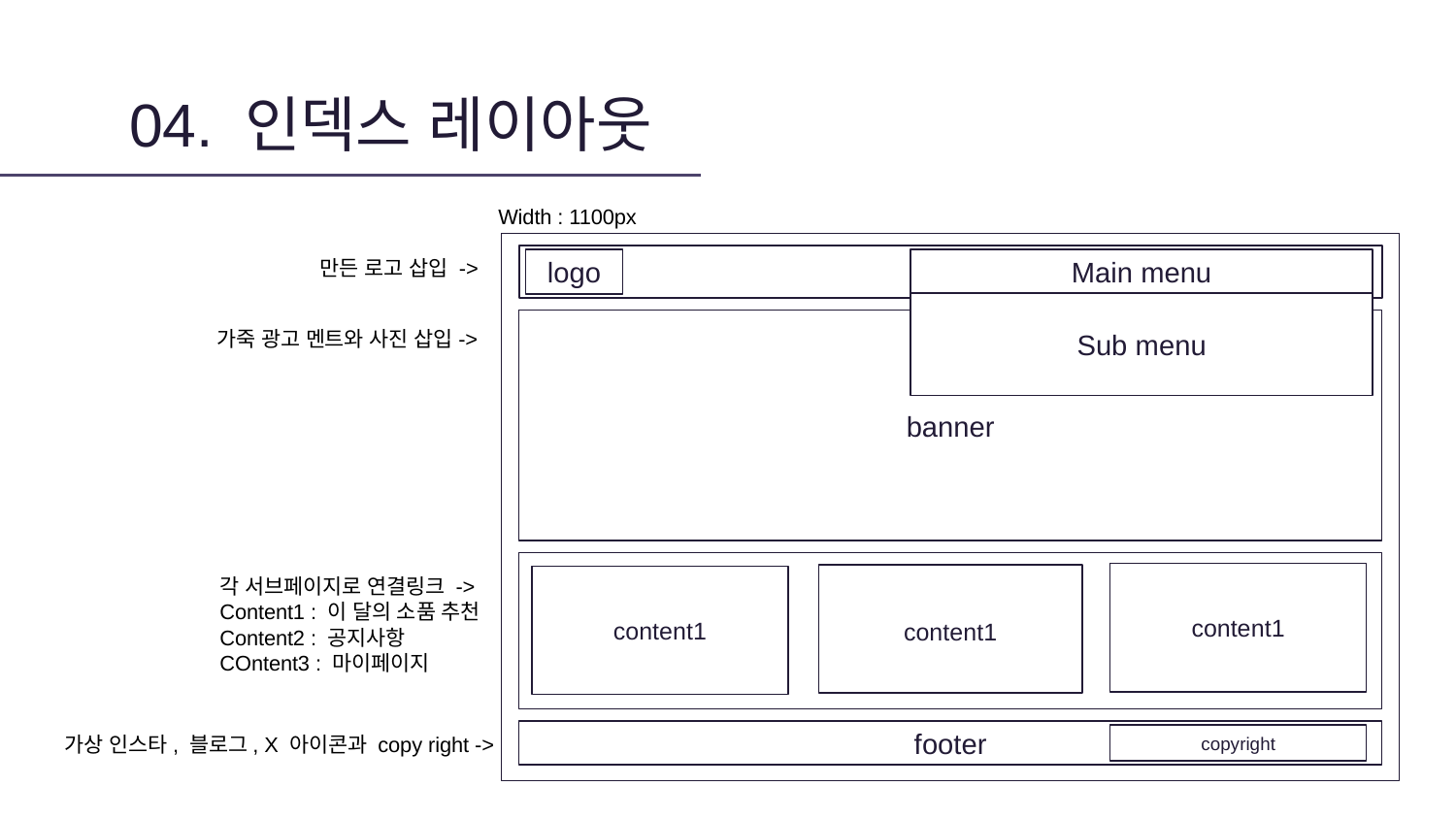

# 04. 인덱스 레이아웃
Width : 1100px

만든 로고 삽입 ->
logo
Main menu
Sub menu
banner
가죽 광고 멘트와 사진 삽입->
content1
content1

각 서브페이지로 연결링크 ->
Content1 : 이 달의 소품 추천
Content2 : 공지사항
COntent3 : 마이페이지
content1
footer
가상 인스타, 블로그, X 아이콘과 copy right ->
copyright